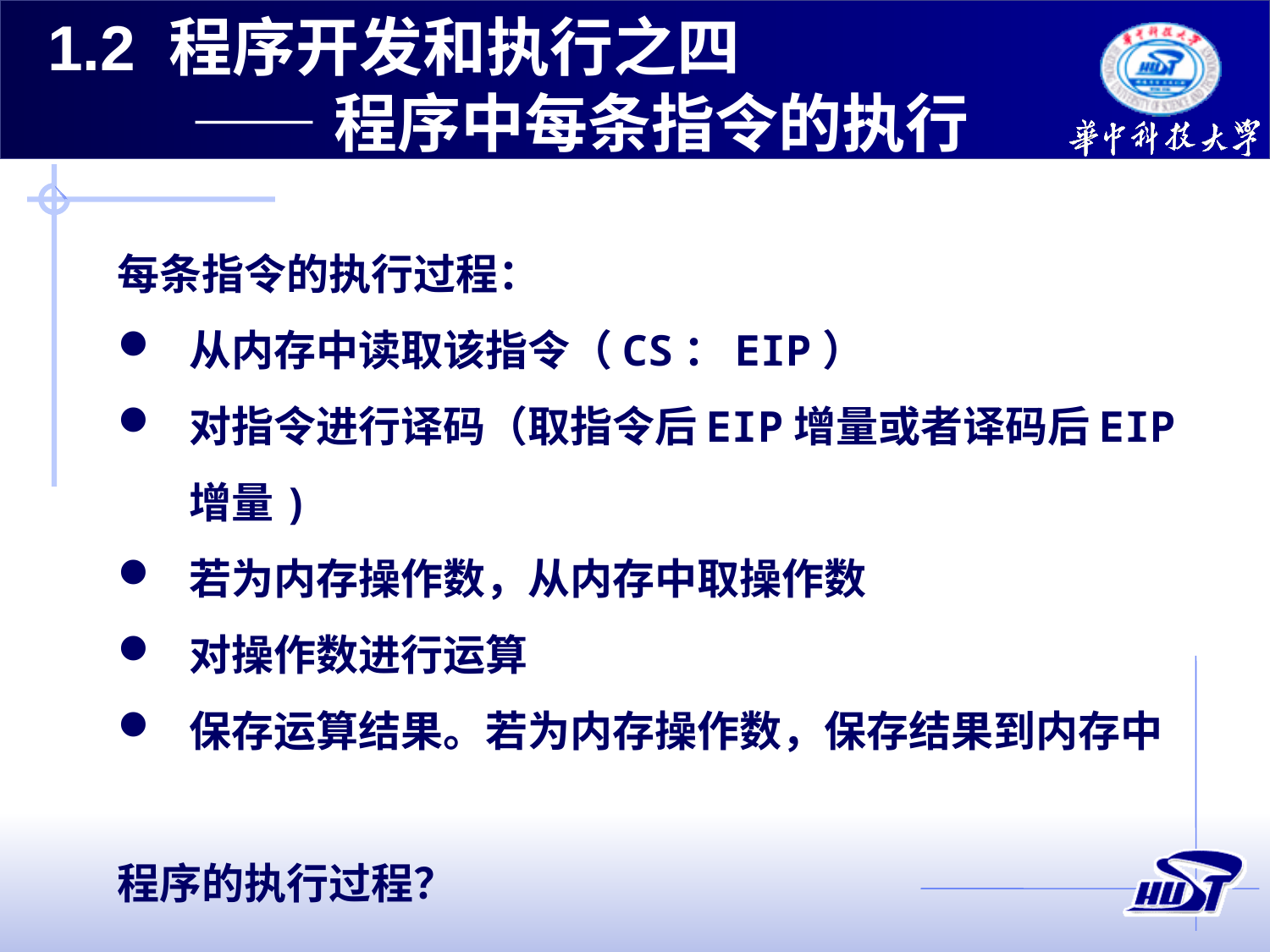

1.2 程序开发和执行之四
          ——程序中每条指令的执行
每条指令的执行过程：
从内存中读取该指令（CS：EIP）
对指令进行译码（取指令后EIP增量或者译码后EIP增量)
若为内存操作数，从内存中取操作数
对操作数进行运算
保存运算结果。若为内存操作数，保存结果到内存中

程序的执行过程？